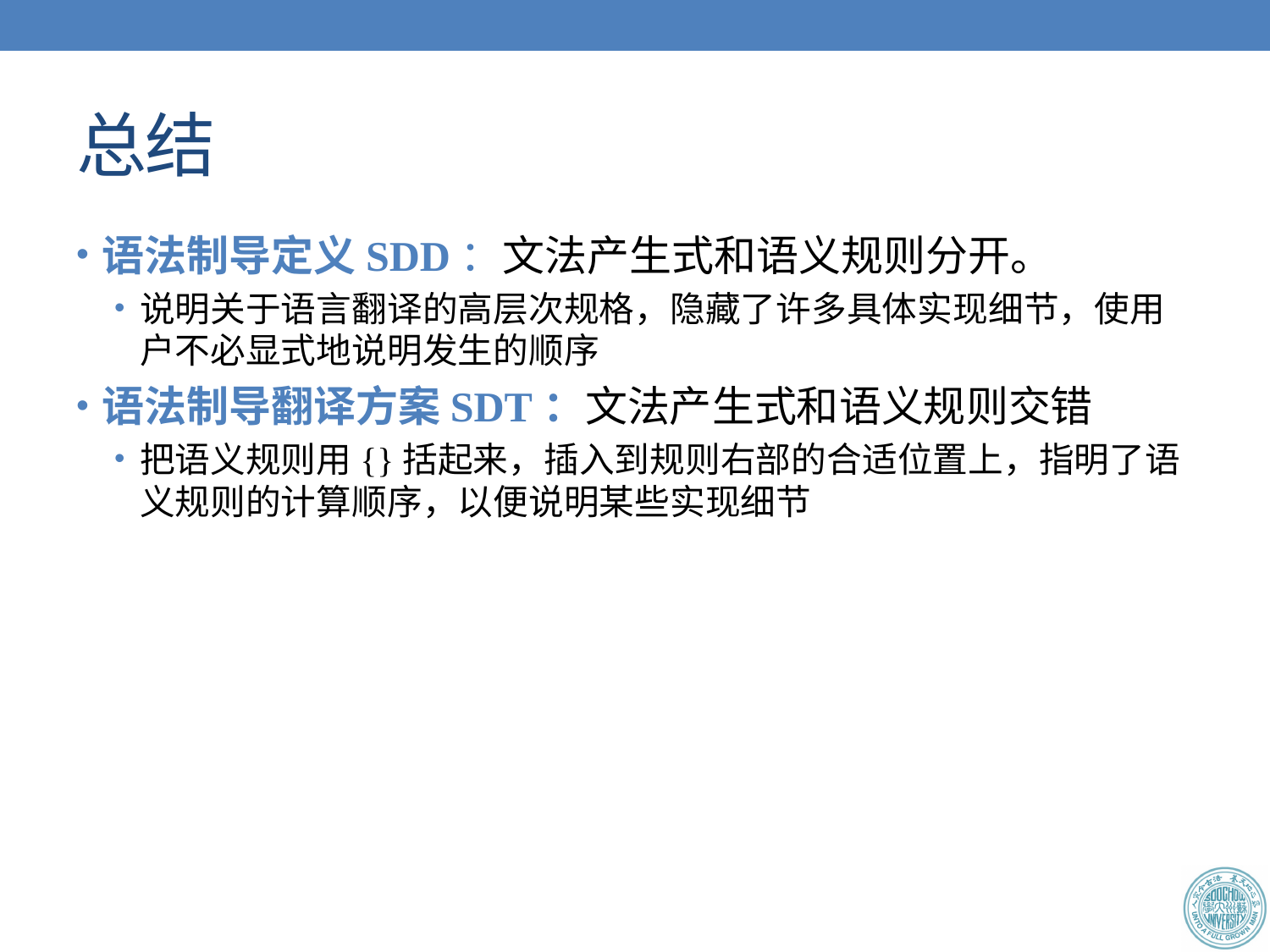

# 总结
语法制导定义SDD：文法产生式和语义规则分开。
说明关于语言翻译的高层次规格，隐藏了许多具体实现细节，使用户不必显式地说明发生的顺序
语法制导翻译方案SDT：文法产生式和语义规则交错
把语义规则用{}括起来，插入到规则右部的合适位置上，指明了语义规则的计算顺序，以便说明某些实现细节